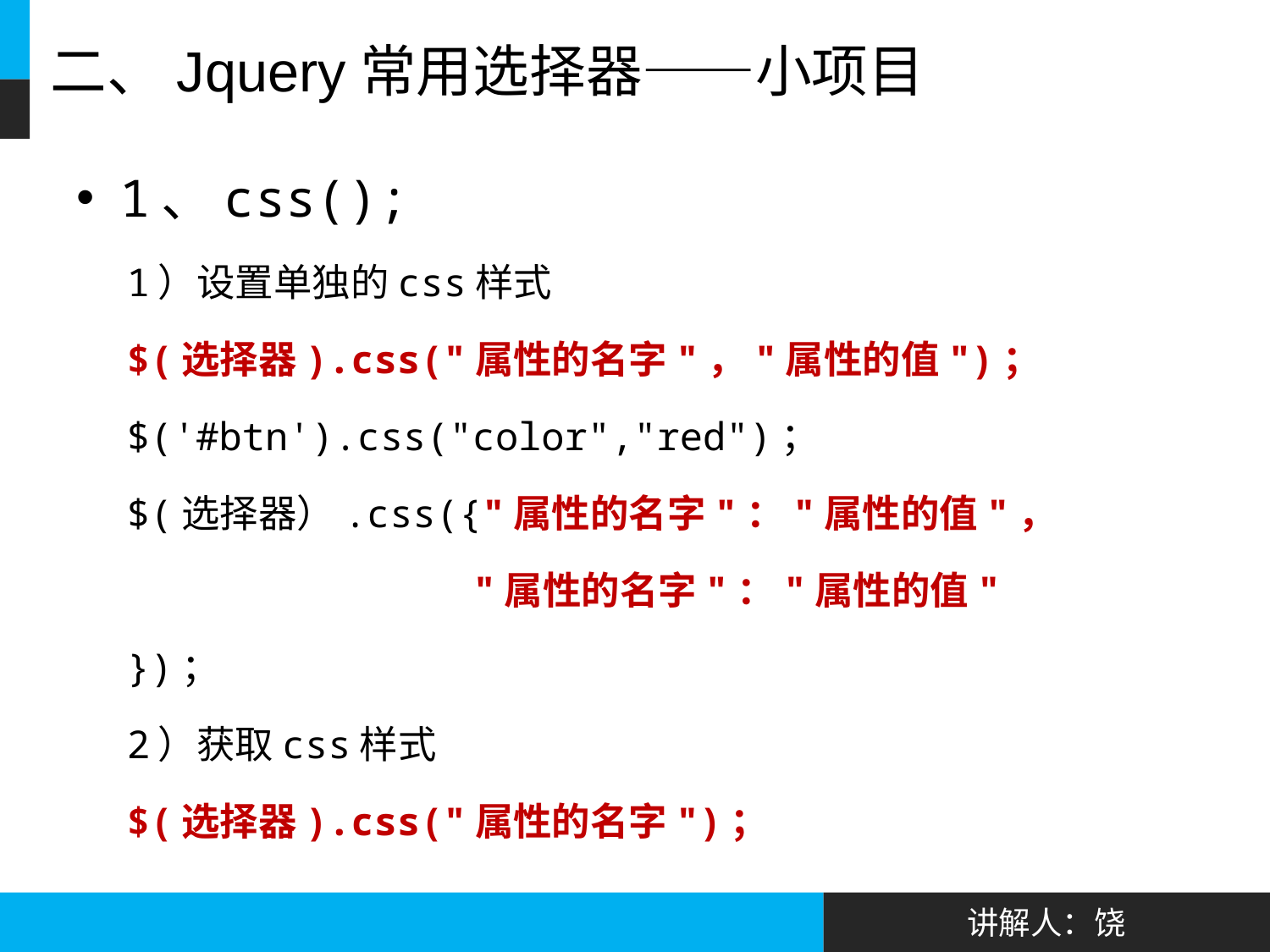

# 二、Jquery常用选择器——小项目
1、css();
1）设置单独的css样式
$(选择器).css("属性的名字"，"属性的值")；
$('#btn').css("color","red")；
$(选择器）.css({"属性的名字"："属性的值"，
               "属性的名字"："属性的值"
})；
2）获取css样式
$(选择器).css("属性的名字")；